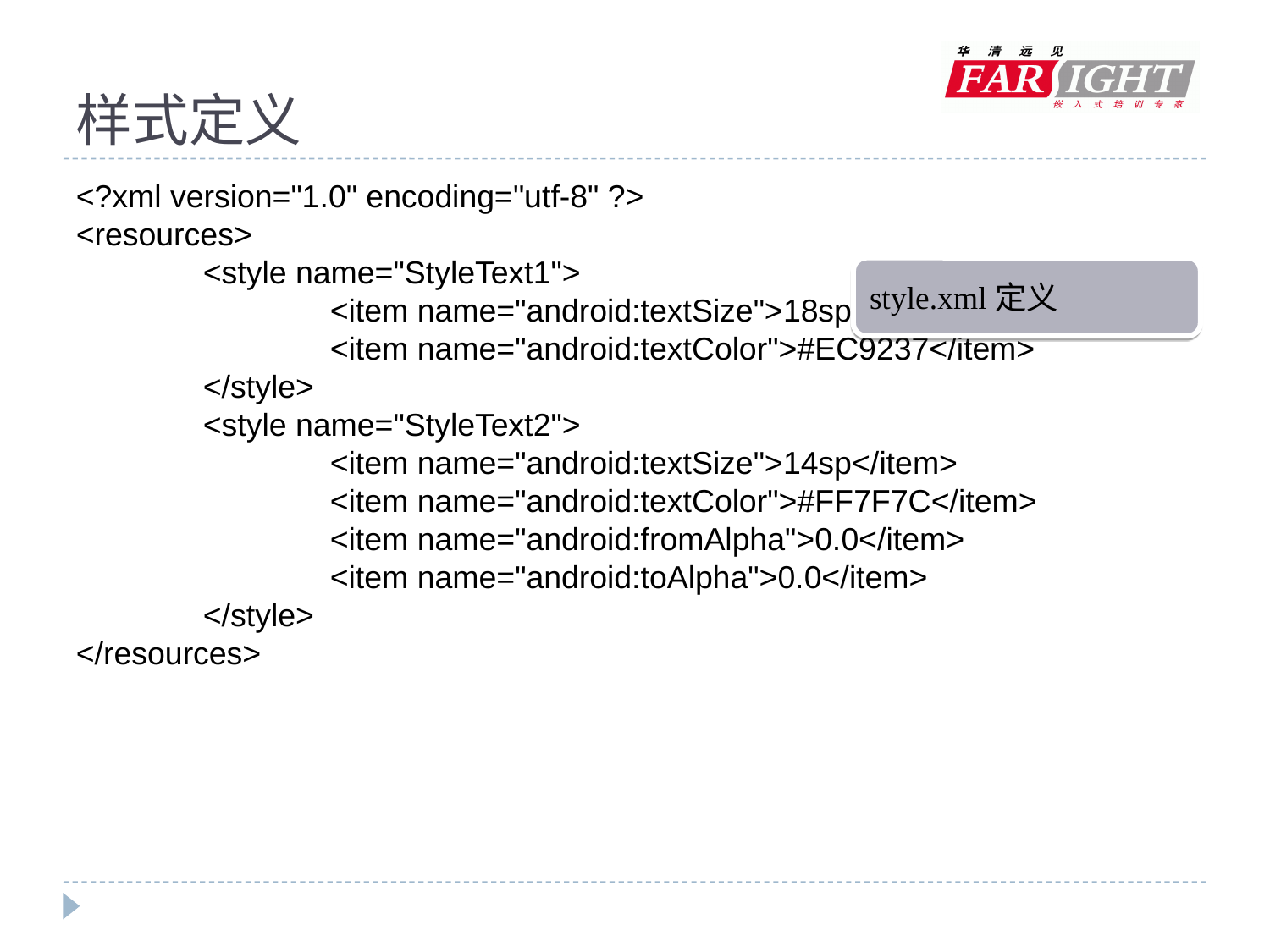

# 样式定义
<?xml version="1.0" encoding="utf-8" ?>
<resources>
	<style name="StyleText1">
		<item name="android:textSize">18sp</item>
		<item name="android:textColor">#EC9237</item>
	</style>
	<style name="StyleText2">
		<item name="android:textSize">14sp</item>
		<item name="android:textColor">#FF7F7C</item>
		<item name="android:fromAlpha">0.0</item>
		<item name="android:toAlpha">0.0</item>
	</style>
</resources>

style.xml定义